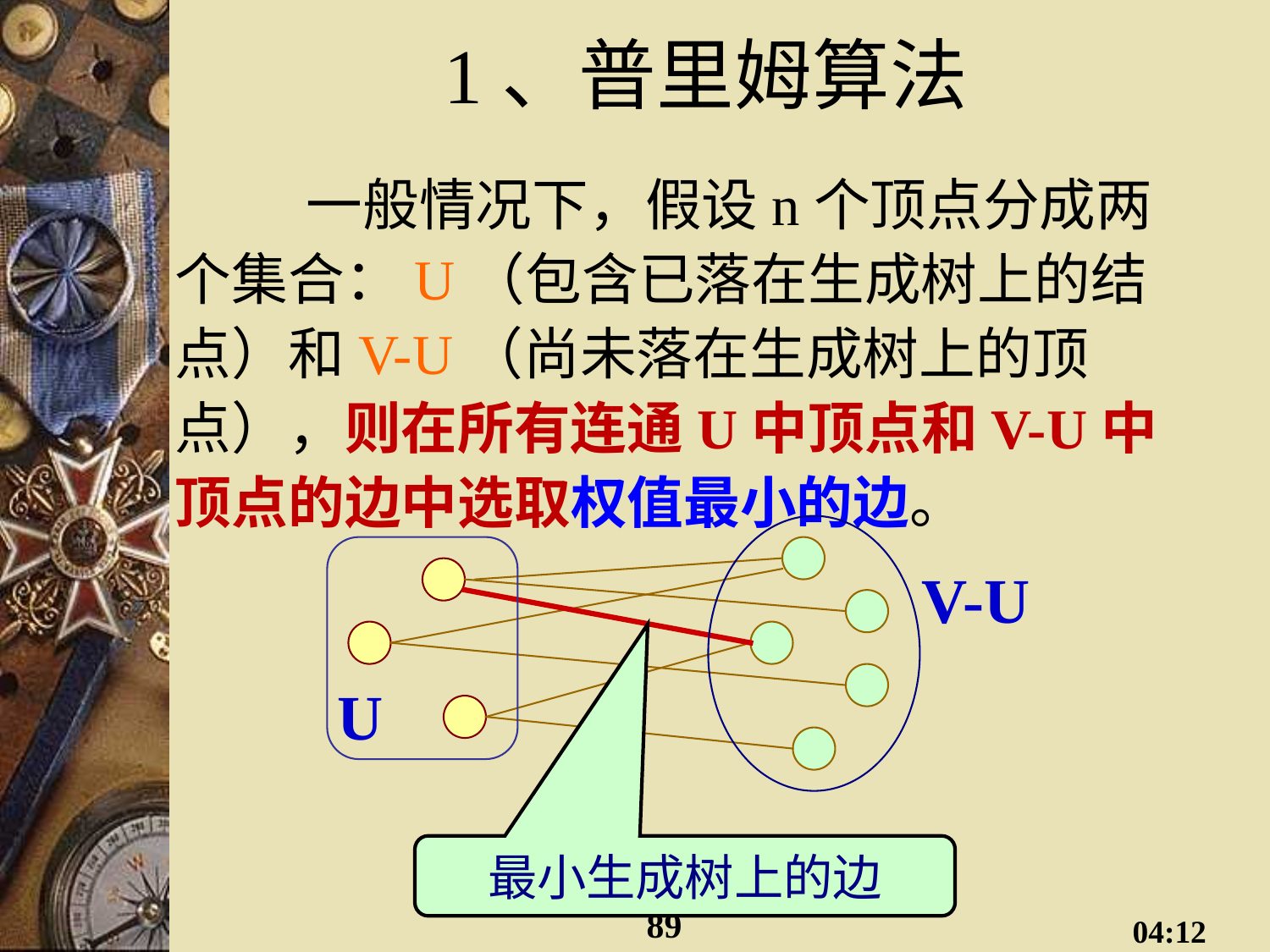

# 1、普里姆算法
             一般情况下，假设n个顶点分成两个集合：U（包含已落在生成树上的结点）和V-U（尚未落在生成树上的顶点），则在所有连通U中顶点和V-U中顶点的边中选取权值最小的边。

V-U

U

最小生成树上的边